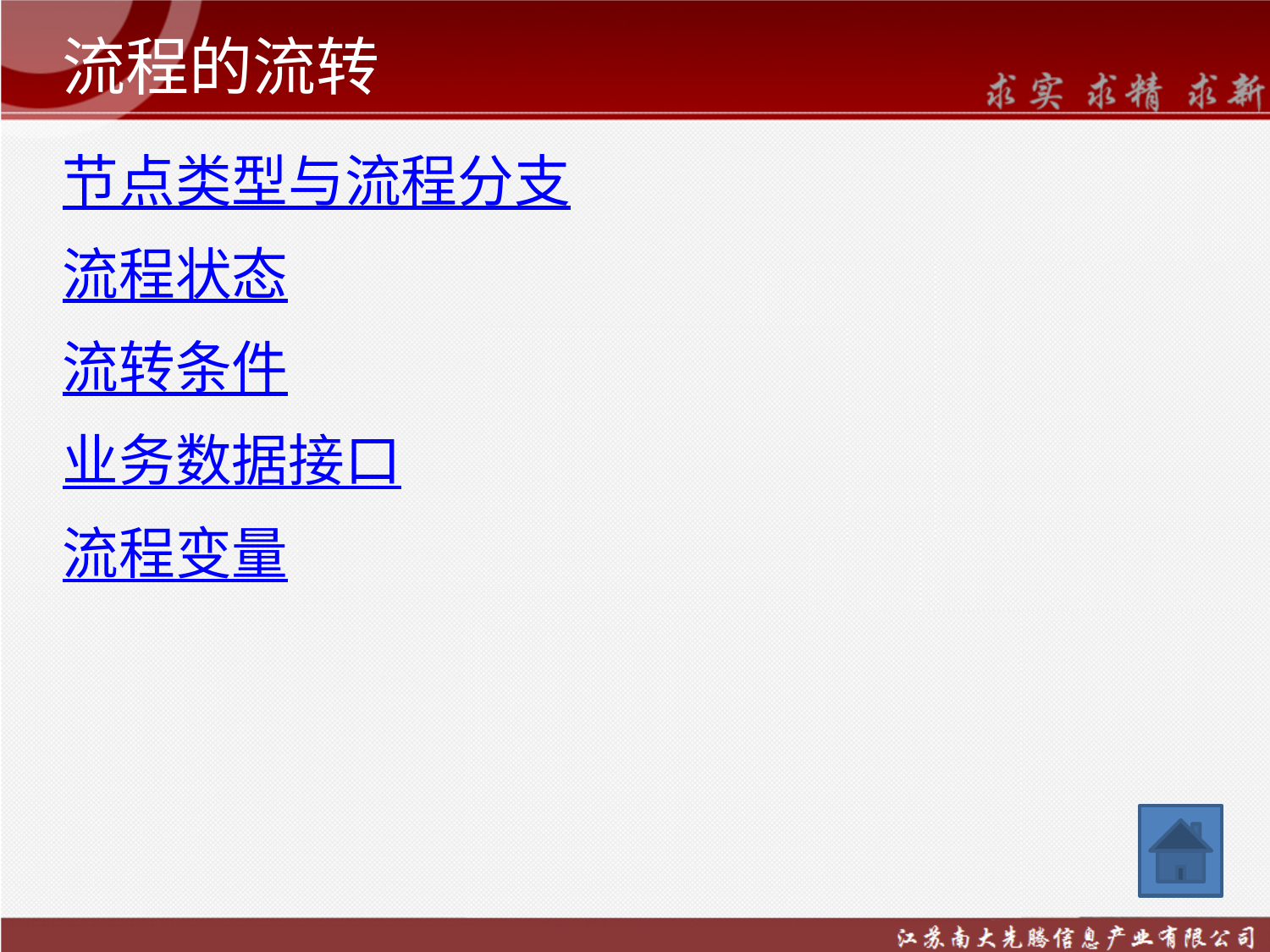

# 流程的流转
节点类型与流程分支
流程状态
流转条件
业务数据接口
流程变量